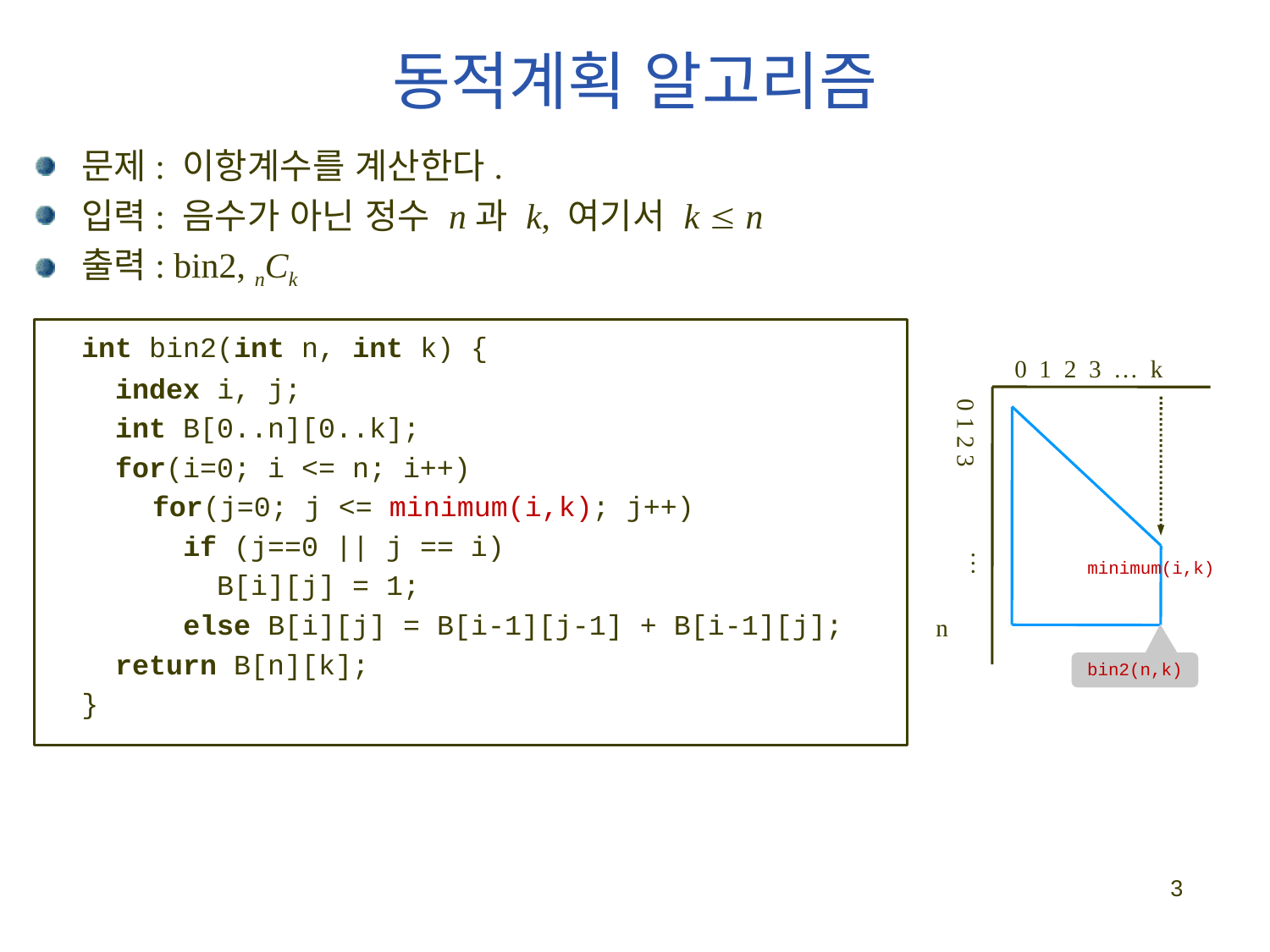

# 동적계획 알고리즘
문제: 이항계수를 계산한다.
입력: 음수가 아닌 정수 n과 k, 여기서 k ≤ n
출력: bin2, nCk

	int bin2(int n, int k) {
	  index i, j;
	  int B[0..n][0..k];
	  for(i=0; i <= n; i++)
       for(j=0; j <= minimum(i,k); j++)
	      if (j==0 || j == i)
	        B[i][j] = 1;
	      else B[i][j] = B[i-1][j-1] + B[i-1][j];
	  return B[n][k];
	}

0  1  2  3  …  k
0 1 2 3
…
minimum(i,k)
n
bin2(n,k)
3